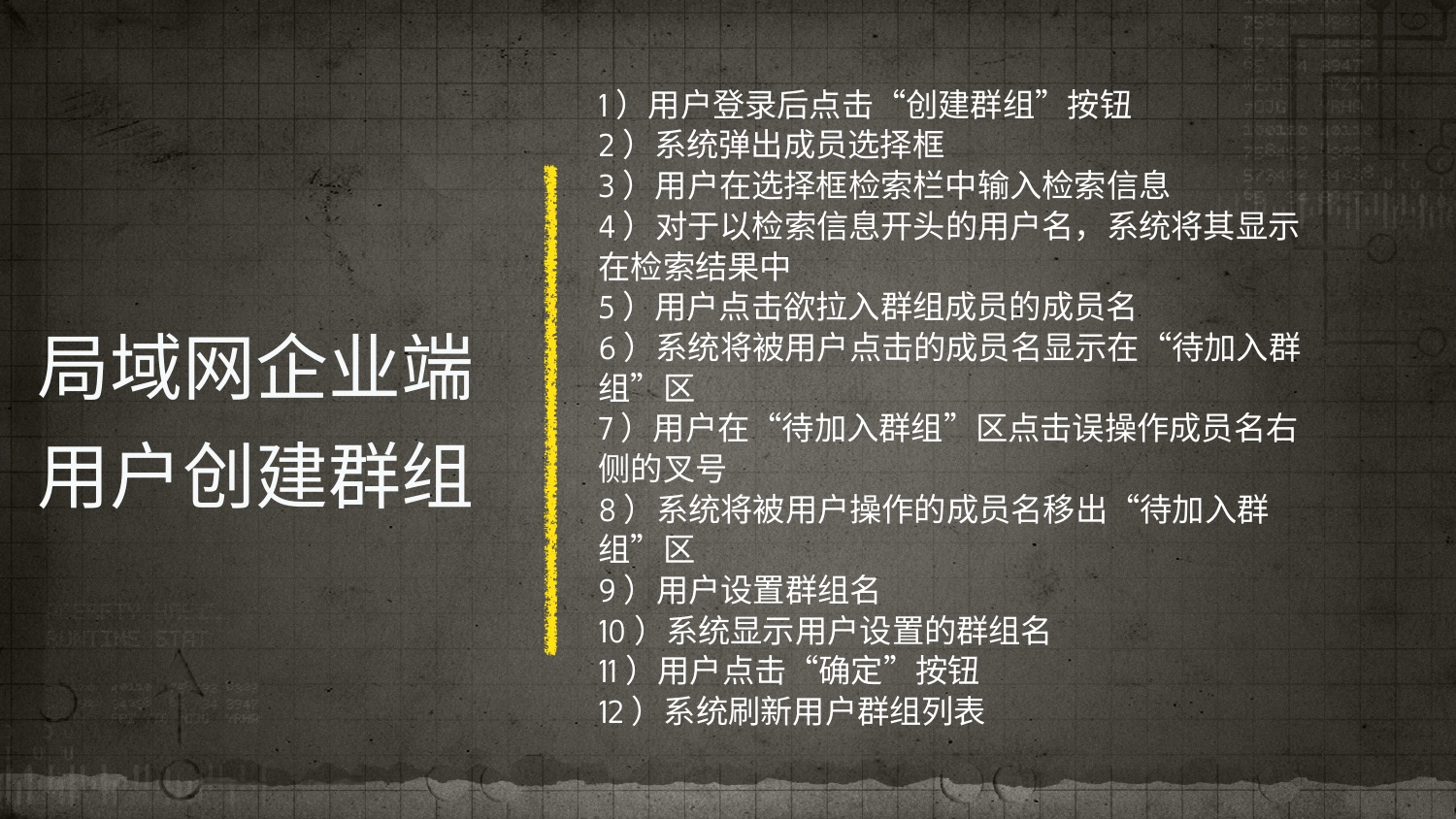

1）用户登录后点击“创建群组”按钮
2）系统弹出成员选择框
3）用户在选择框检索栏中输入检索信息
4）对于以检索信息开头的用户名，系统将其显示在检索结果中
5）用户点击欲拉入群组成员的成员名
6）系统将被用户点击的成员名显示在“待加入群组”区
7）用户在“待加入群组”区点击误操作成员名右侧的叉号
8）系统将被用户操作的成员名移出“待加入群组”区
9）用户设置群组名
10）系统显示用户设置的群组名
11）用户点击“确定”按钮
12）系统刷新用户群组列表
# 局域网企业端用户创建群组